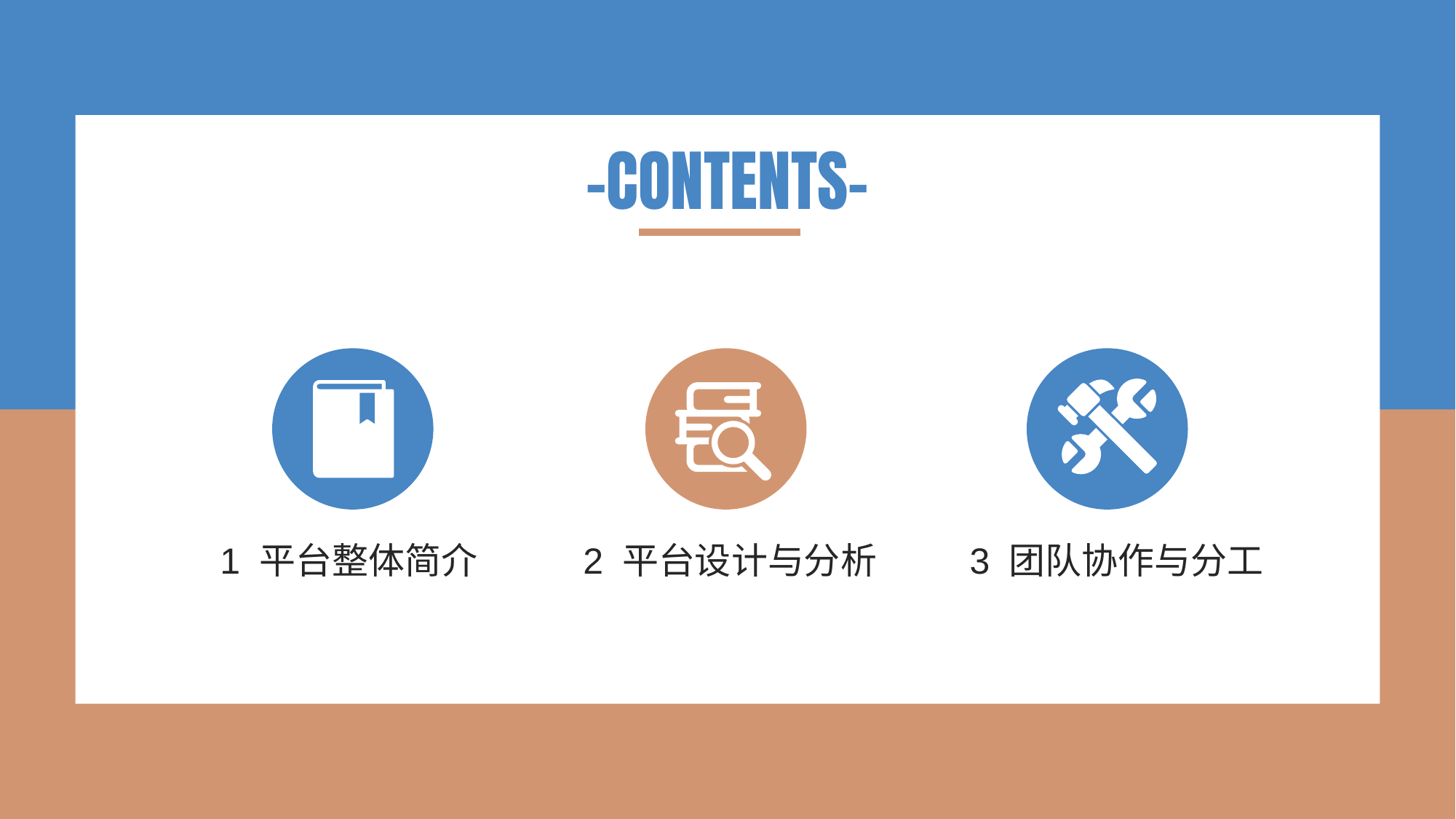

-CONTENTS-

1 平台整体简介
2 平台设计与分析
3 团队协作与分工